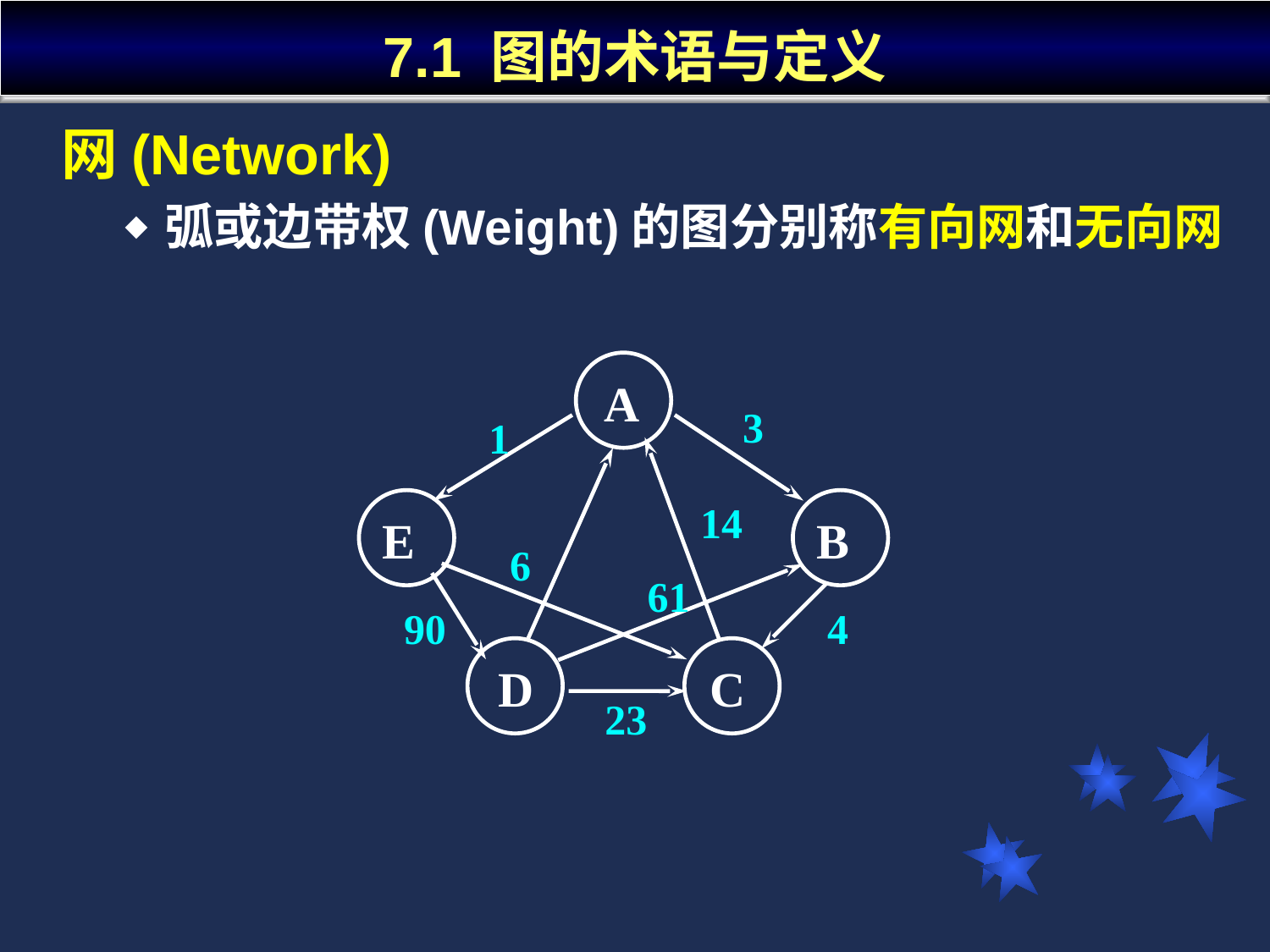

# 7.1 图的术语与定义
网(Network)
弧或边带权(Weight)的图分别称有向网和无向网

A

E
B

D
C

3
1
14
6
61
90
4
23